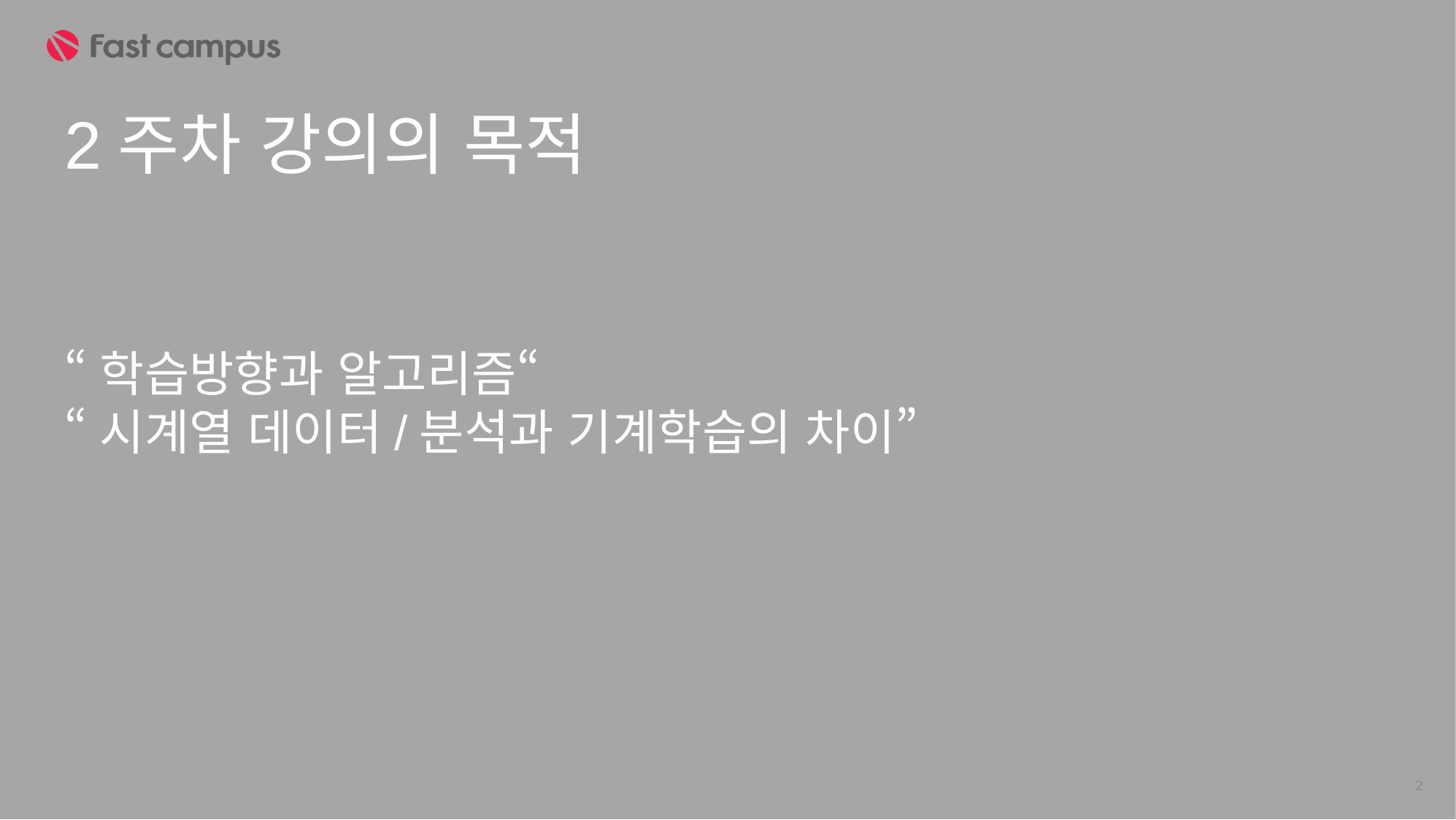

2주차 강의의 목적

“학습방향과 알고리즘“
“시계열 데이터/분석과 기계학습의 차이”
2